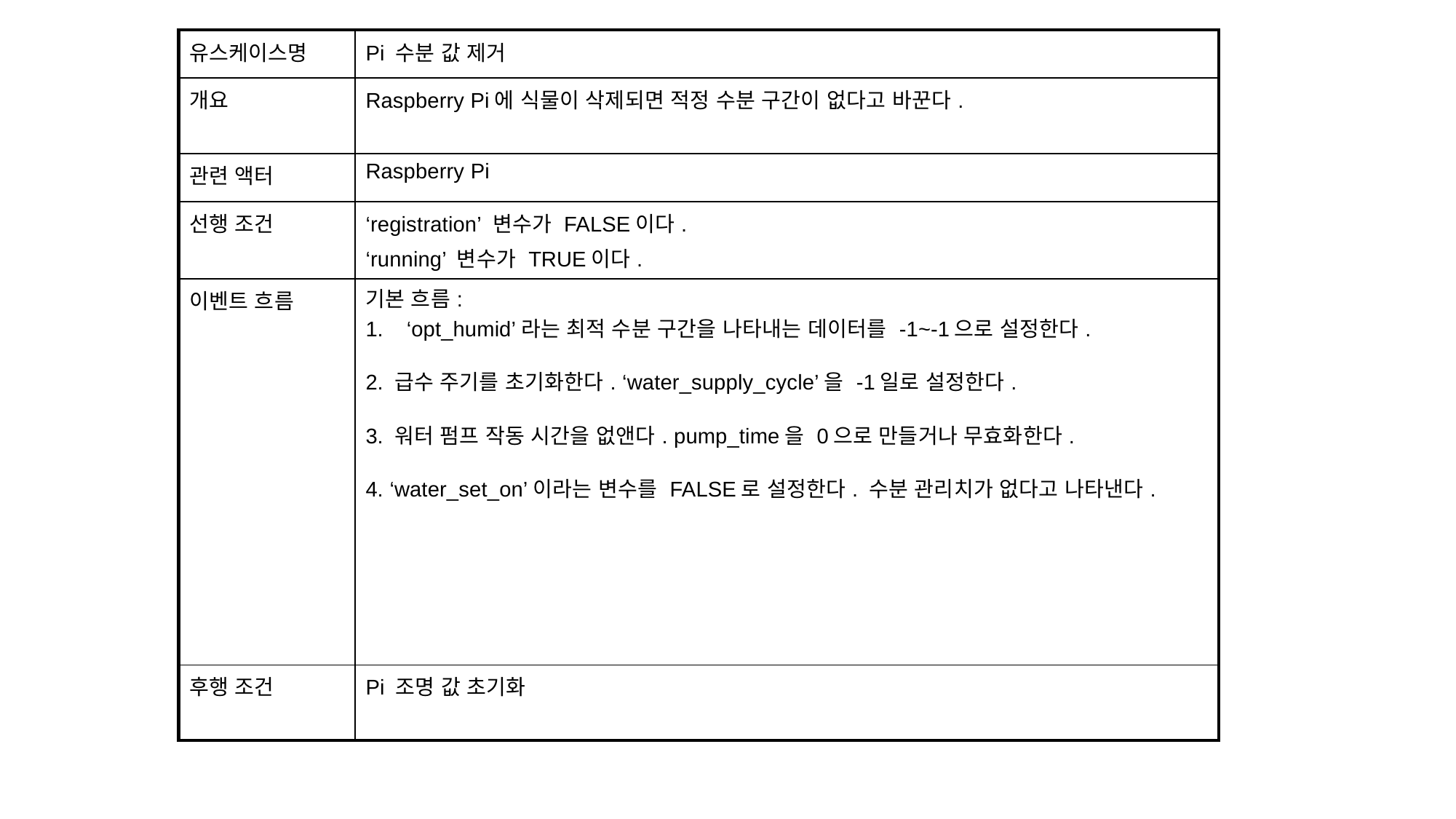

| 유스케이스명 | Pi 수분 값 제거 |
| --- | --- |
| 개요 | Raspberry Pi에 식물이 삭제되면 적정 수분 구간이 없다고 바꾼다. |
| 관련 액터 | Raspberry Pi |
| 선행 조건 | ‘registration’ 변수가 FALSE이다. ‘running’ 변수가 TRUE이다. |
| 이벤트 흐름 | 기본 흐름: ‘opt\_humid’라는 최적 수분 구간을 나타내는 데이터를 -1~-1으로 설정한다. 2. 급수 주기를 초기화한다. ‘water\_supply\_cycle’을 -1일로 설정한다. 3. 워터 펌프 작동 시간을 없앤다. pump\_time을 0으로 만들거나 무효화한다. 4. ‘water\_set\_on’이라는 변수를 FALSE로 설정한다. 수분 관리치가 없다고 나타낸다. |
| 후행 조건 | Pi 조명 값 초기화 |